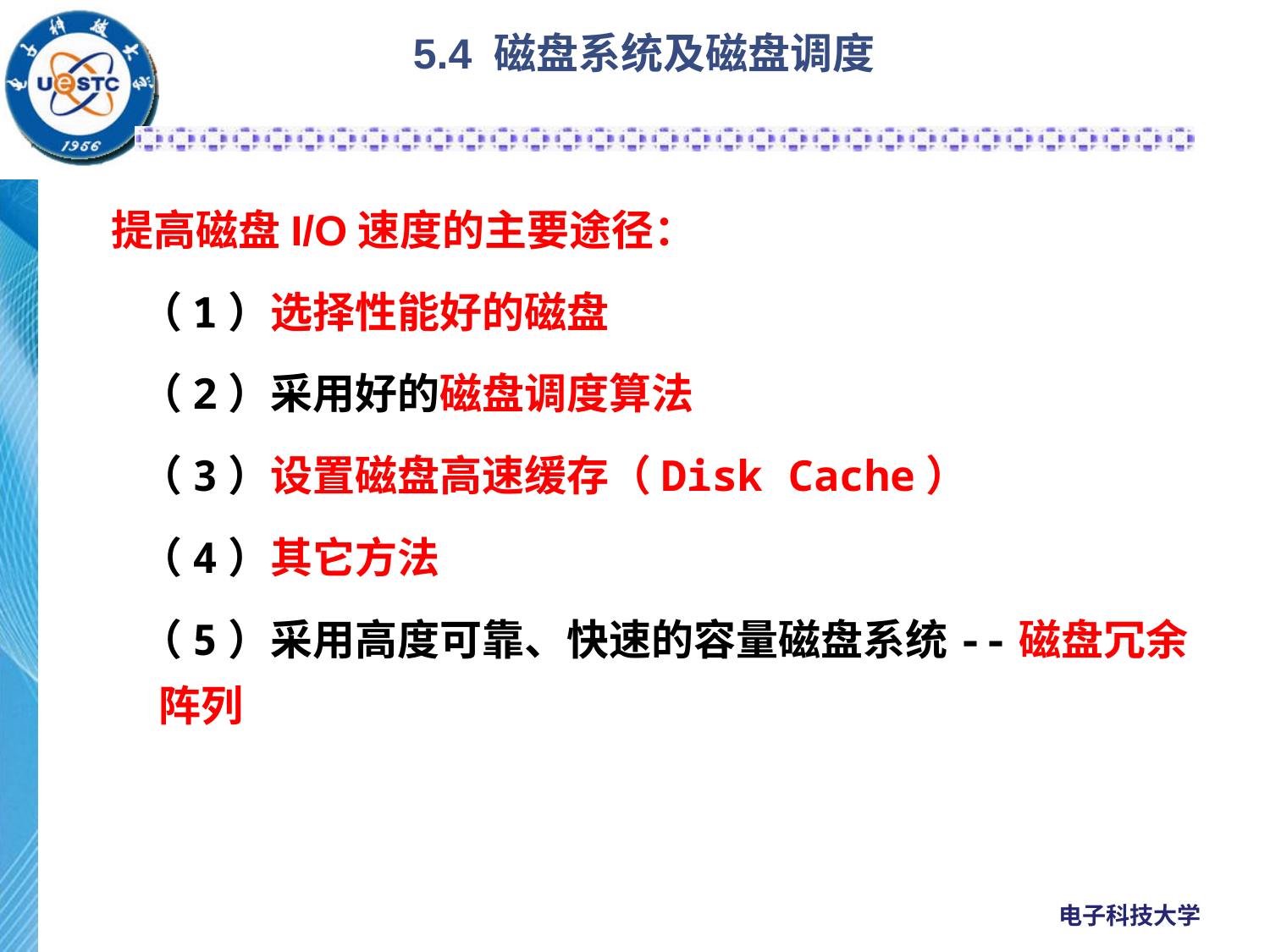

# 5.4 磁盘系统及磁盘调度
提高磁盘I/O速度的主要途径：
（1）选择性能好的磁盘
（2）采用好的磁盘调度算法
（3）设置磁盘高速缓存（Disk Cache）
（4）其它方法
（5）采用高度可靠、快速的容量磁盘系统--磁盘冗余阵列